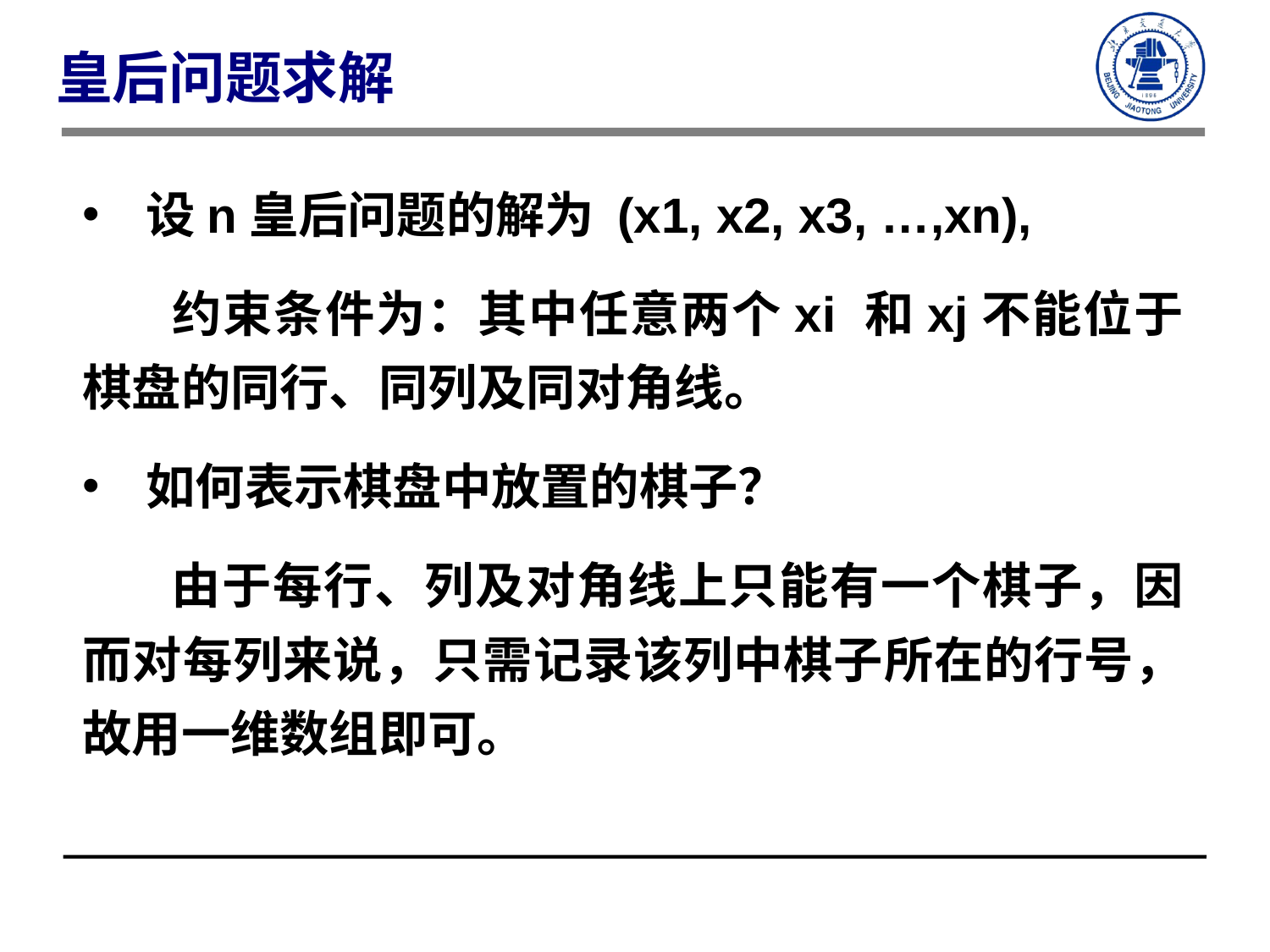

皇后问题求解
设n皇后问题的解为 (x1, x2, x3, …,xn),
      约束条件为：其中任意两个xi 和xj不能位于棋盘的同行、同列及同对角线。
如何表示棋盘中放置的棋子？
      由于每行、列及对角线上只能有一个棋子，因而对每列来说，只需记录该列中棋子所在的行号，故用一维数组即可。